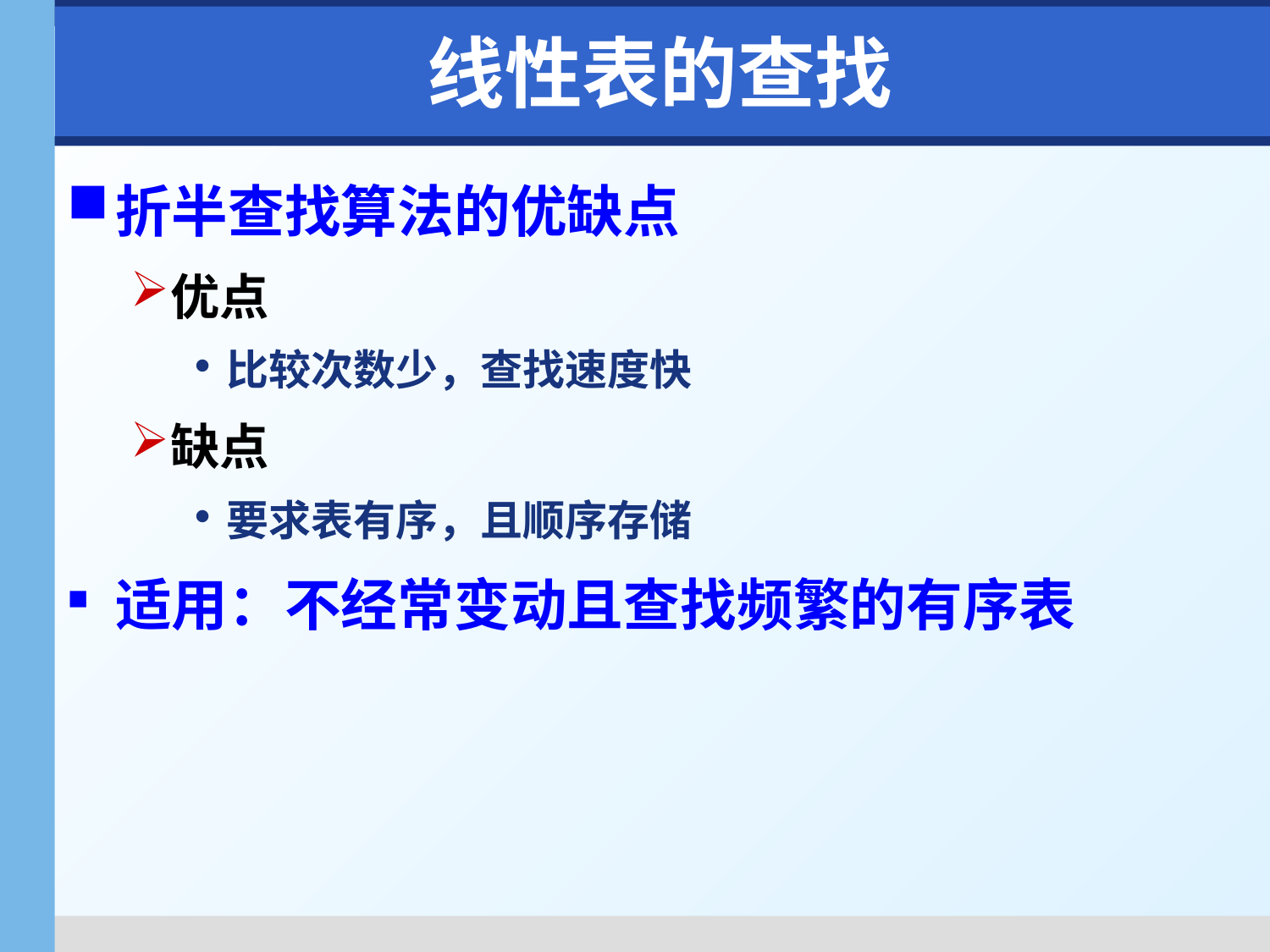

# 线性表的查找
折半查找算法的优缺点
优点
比较次数少，查找速度快
缺点
要求表有序，且顺序存储
适用：不经常变动且查找频繁的有序表